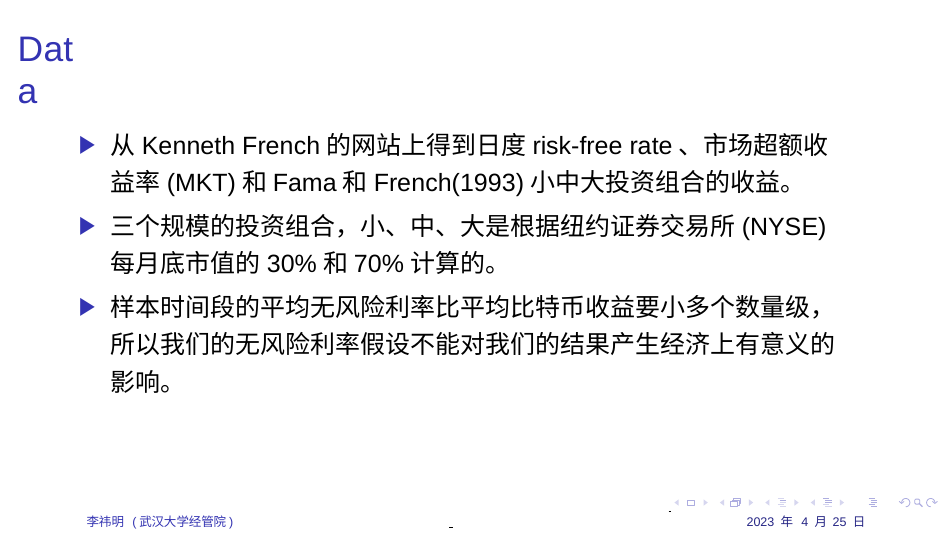

# Data
从Kenneth French的网站上得到日度risk-free rate、市场超额收益率(MKT)和Fama和French(1993)小中大投资组合的收益。
三个规模的投资组合，小、中、大是根据纽约证券交易所(NYSE)每月底市值的30%和70%计算的。
样本时间段的平均无风险利率比平均比特币收益要小多个数量级，所以我们的无风险利率假设不能对我们的结果产生经济上有意义的影响。

2023 年  4 月 25 日	27 / 63
李祎明  (武汉大学经管院)